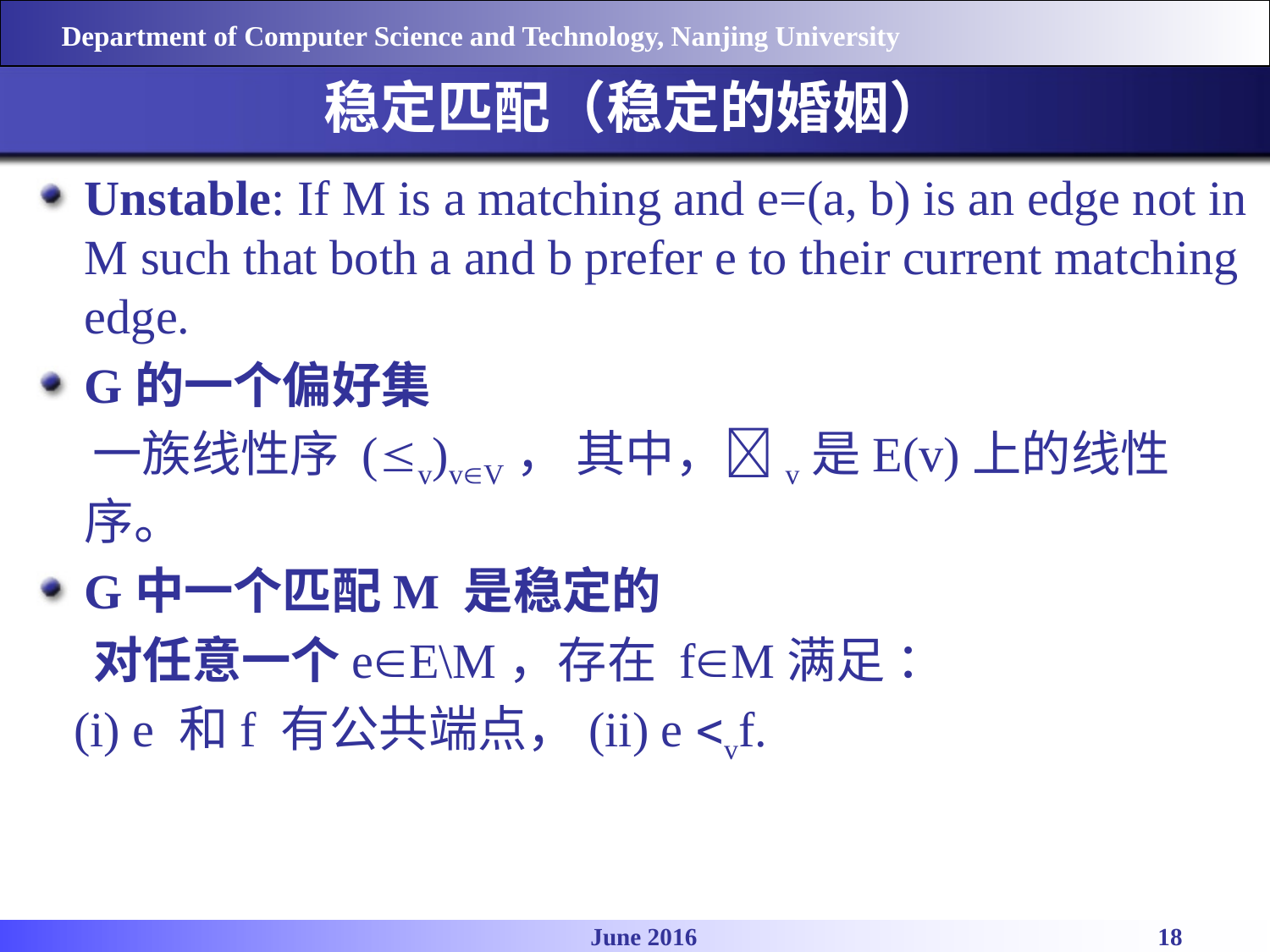

稳定匹配（稳定的婚姻）
Unstable: If M is a matching and e=(a, b) is an edge not in M such that both a and b prefer e to their current matching edge.
G的一个偏好集
    一族线性序 (≤v)v∈V， 其中，≤v是E(v)上的线性序。
G中一个匹配M 是稳定的
    对任意一个e∈E\M，存在 f∈M满足 ：
   (i) e 和f 有公共端点，(ii) e <vf.